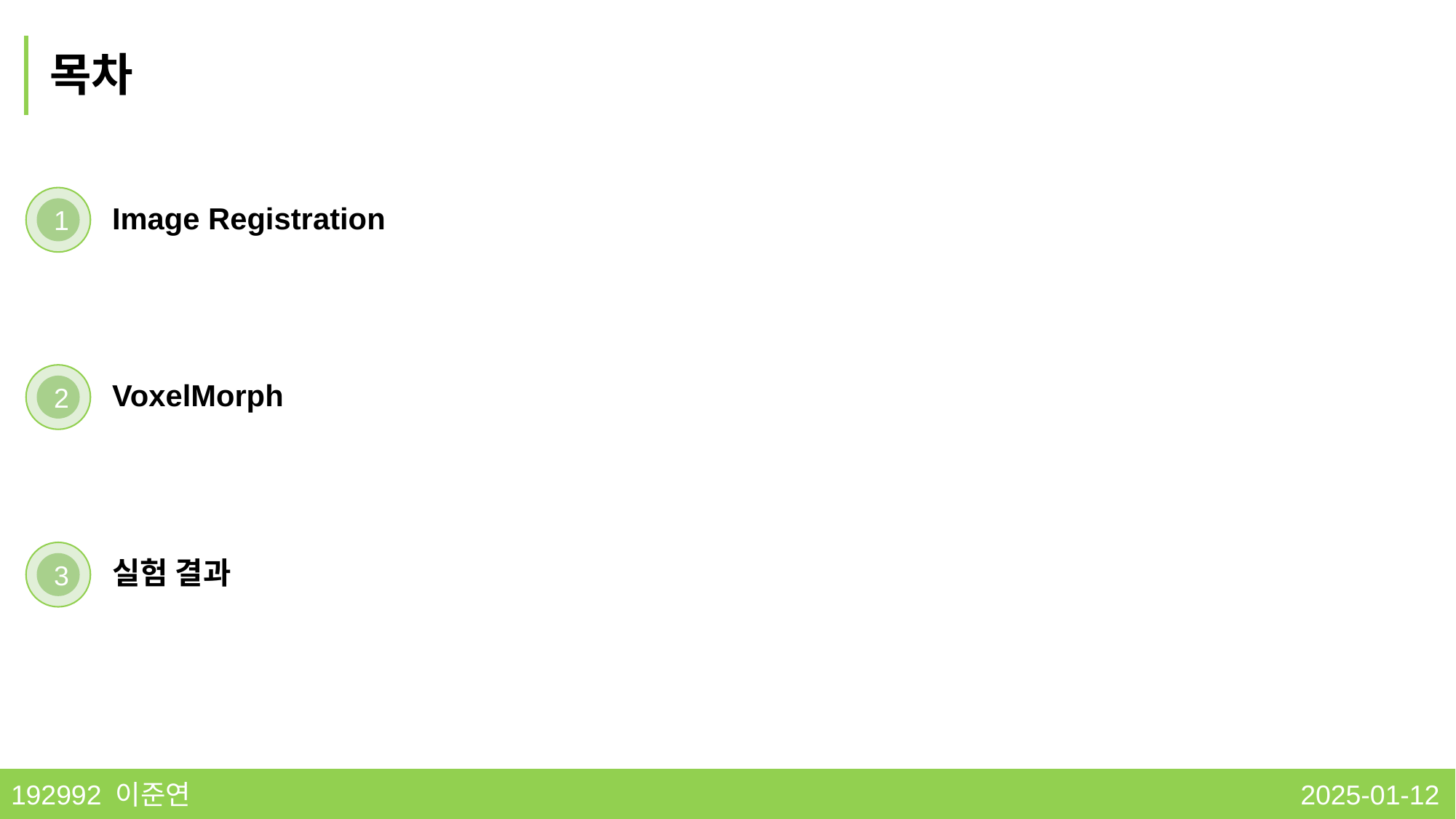

# 목차
Image Registration

1
VoxelMorph

2
실험 결과

3
192992 이준연
2025-01-12